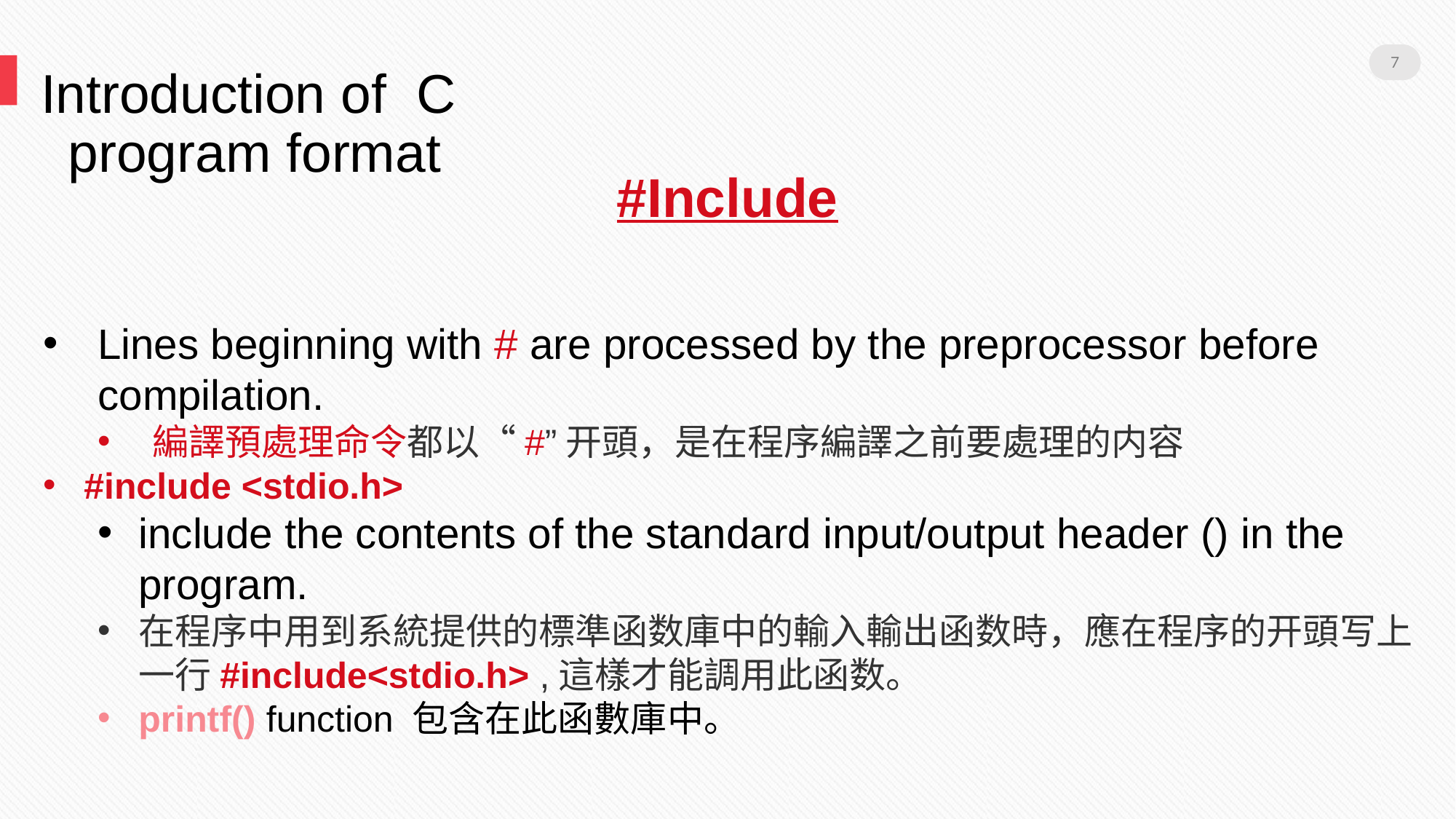

7
Introduction of  C program format
#Include
Lines beginning with # are processed by the preprocessor before compilation.
編譯預處理命令都以“#”开頭，是在程序編譯之前要處理的内容
#include <stdio.h>
include the contents of the standard input/output header () in the program.
在程序中用到系統提供的標準函数庫中的輸入輸出函数時，應在程序的开頭写上一行#include<stdio.h> ,這樣才能調用此函数。
printf() function 包含在此函數庫中。